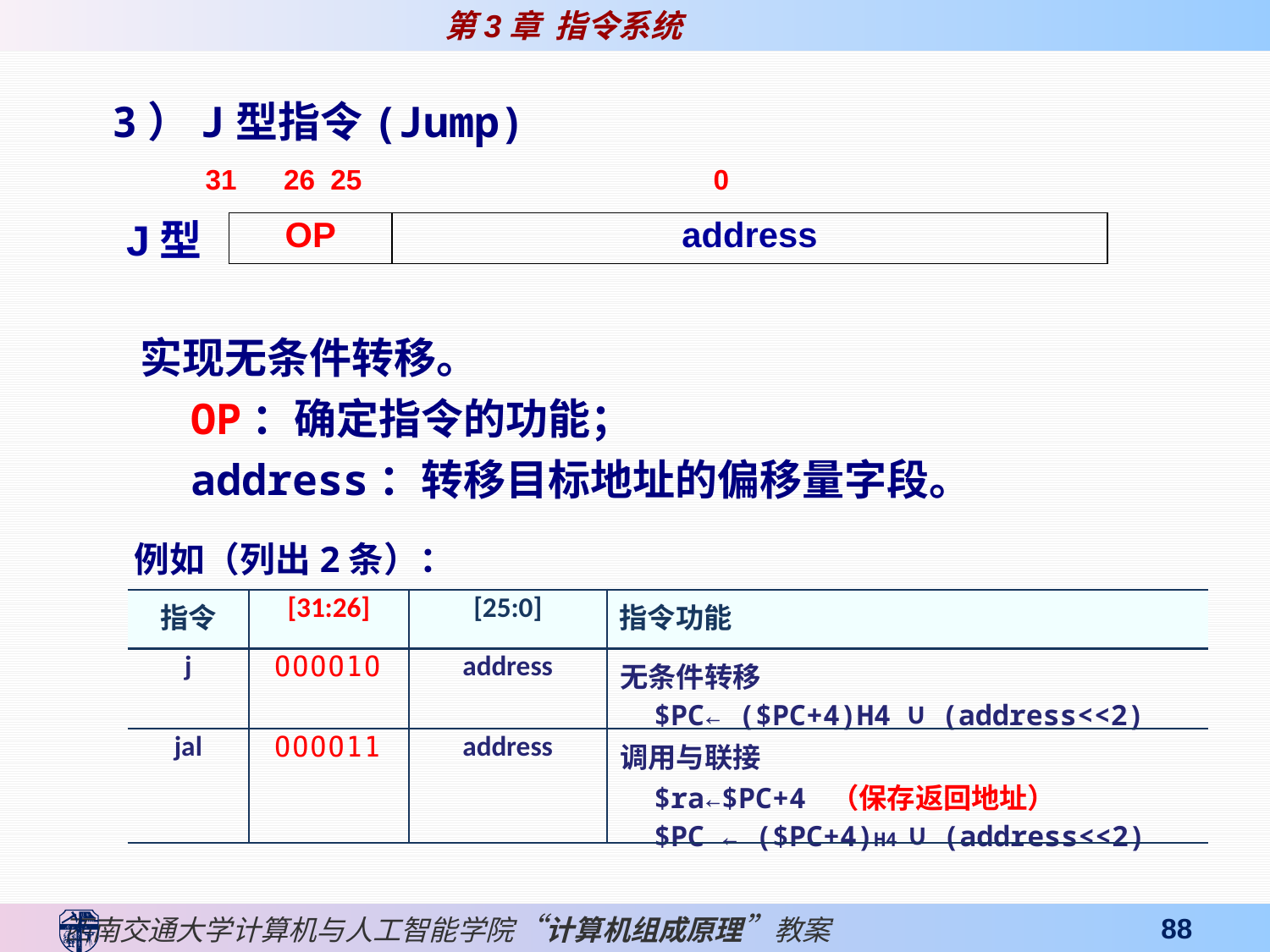

3）J型指令(Jump)

     31      26  25                                             0
| OP | address |
| --- | --- |
J型
实现无条件转移。
  OP：确定指令的功能；
  address：转移目标地址的偏移量字段。
例如（列出2条）：
| 指令 | [31:26] | [25:0] | 指令功能 |
| --- | --- | --- | --- |
| j | 000010 | address | 无条件转移 $PC← ($PC+4)H4 ∪ (address<<2) |
| jal | 000011 | address | 调用与联接 $ra←$PC+4 （保存返回地址） $PC ← ($PC+4)H4 ∪ (address<<2) |